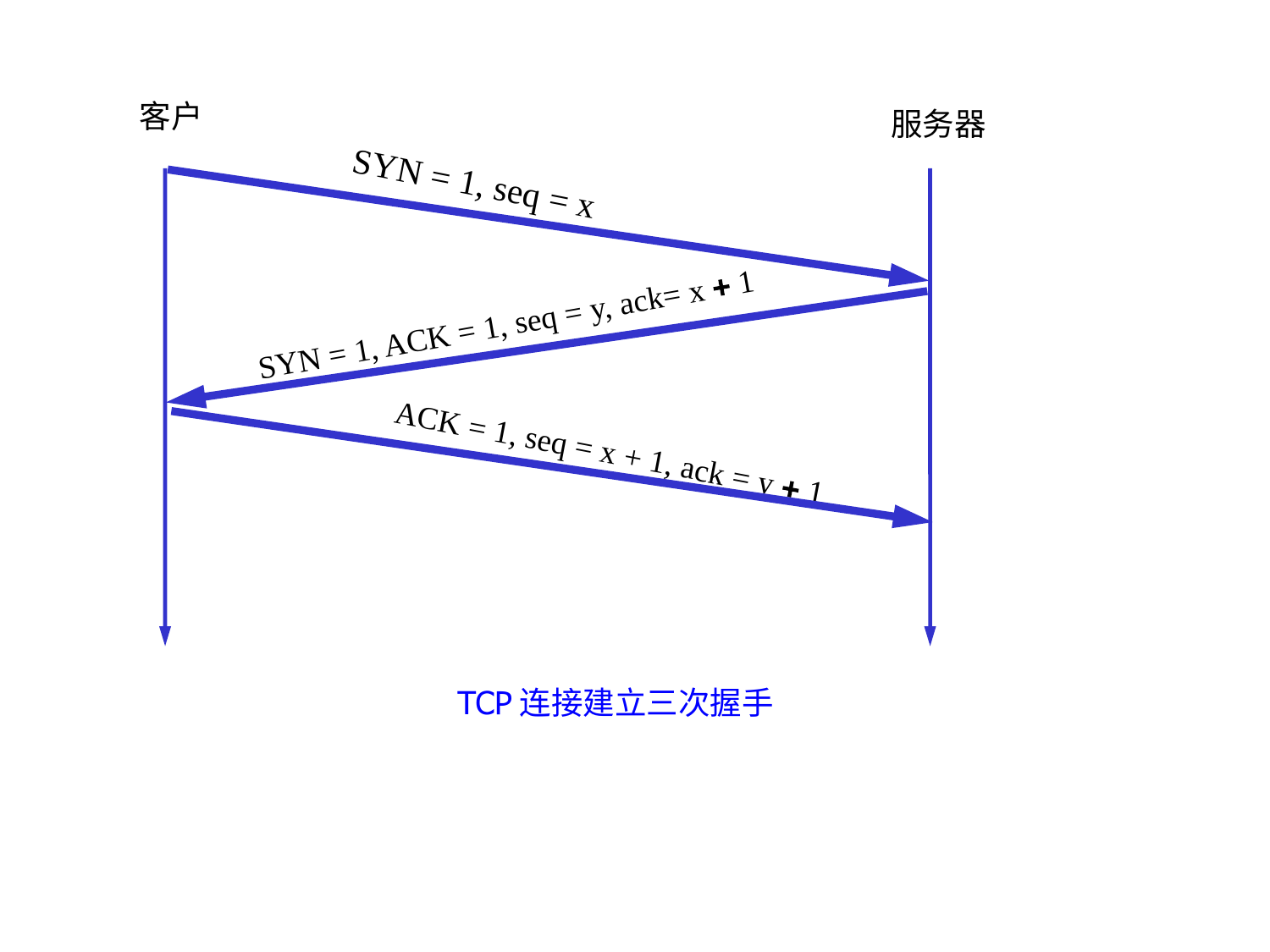

客户
服务器
SYN = 1, seq = x

SYN = 1, ACK = 1, seq = y, ack= x + 1

ACK = 1, seq = x + 1, ack = y + 1
TCP连接建立三次握手